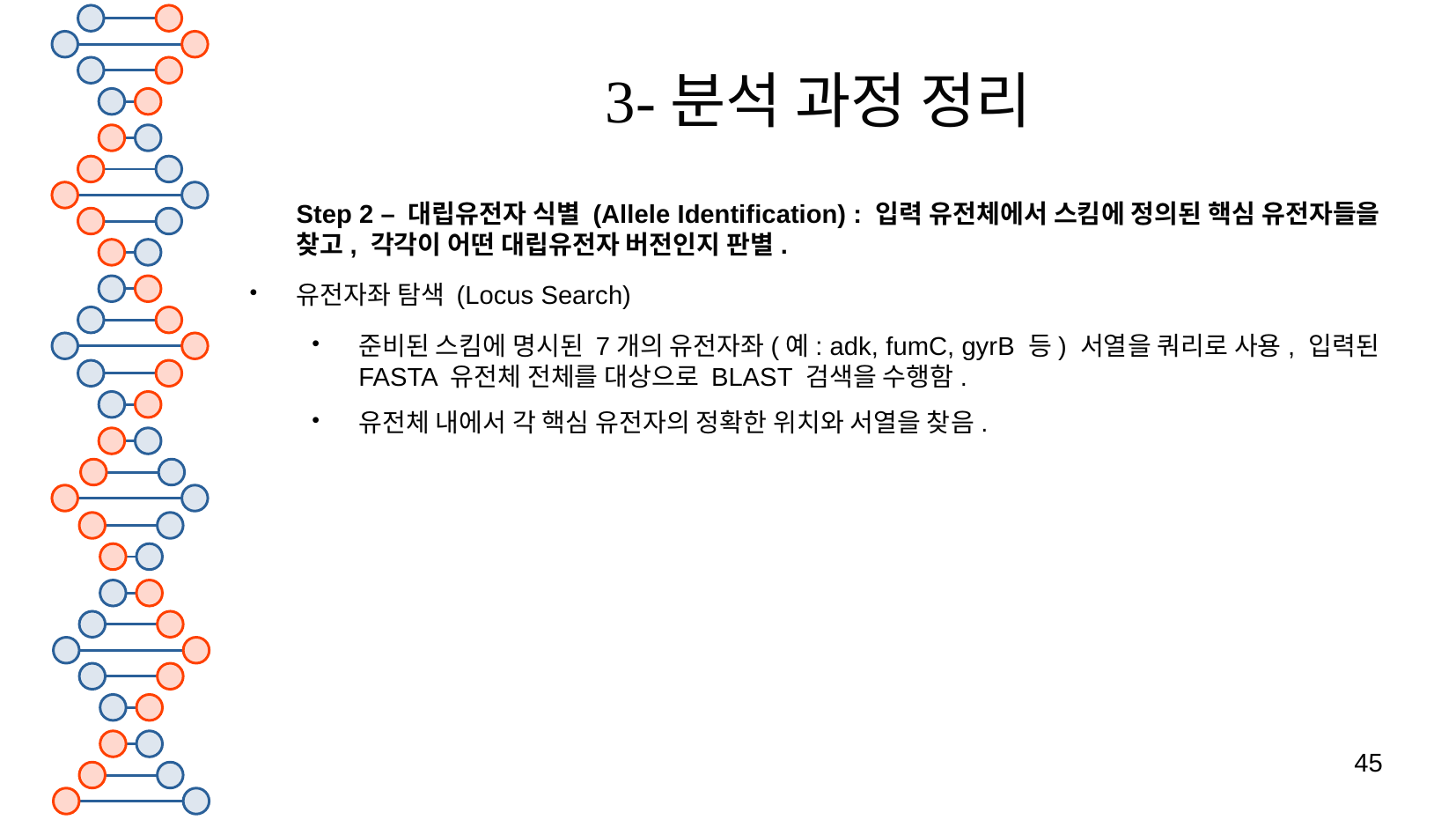

# 3-분석 과정 정리
Step 2 – 대립유전자 식별 (Allele Identification) : 입력 유전체에서 스킴에 정의된 핵심 유전자들을 찾고, 각각이 어떤 대립유전자 버전인지 판별.
유전자좌 탐색 (Locus Search)
준비된 스킴에 명시된 7개의 유전자좌(예: adk, fumC, gyrB 등) 서열을 쿼리로 사용, 입력된 FASTA 유전체 전체를 대상으로 BLAST 검색을 수행함.
유전체 내에서 각 핵심 유전자의 정확한 위치와 서열을 찾음.
45